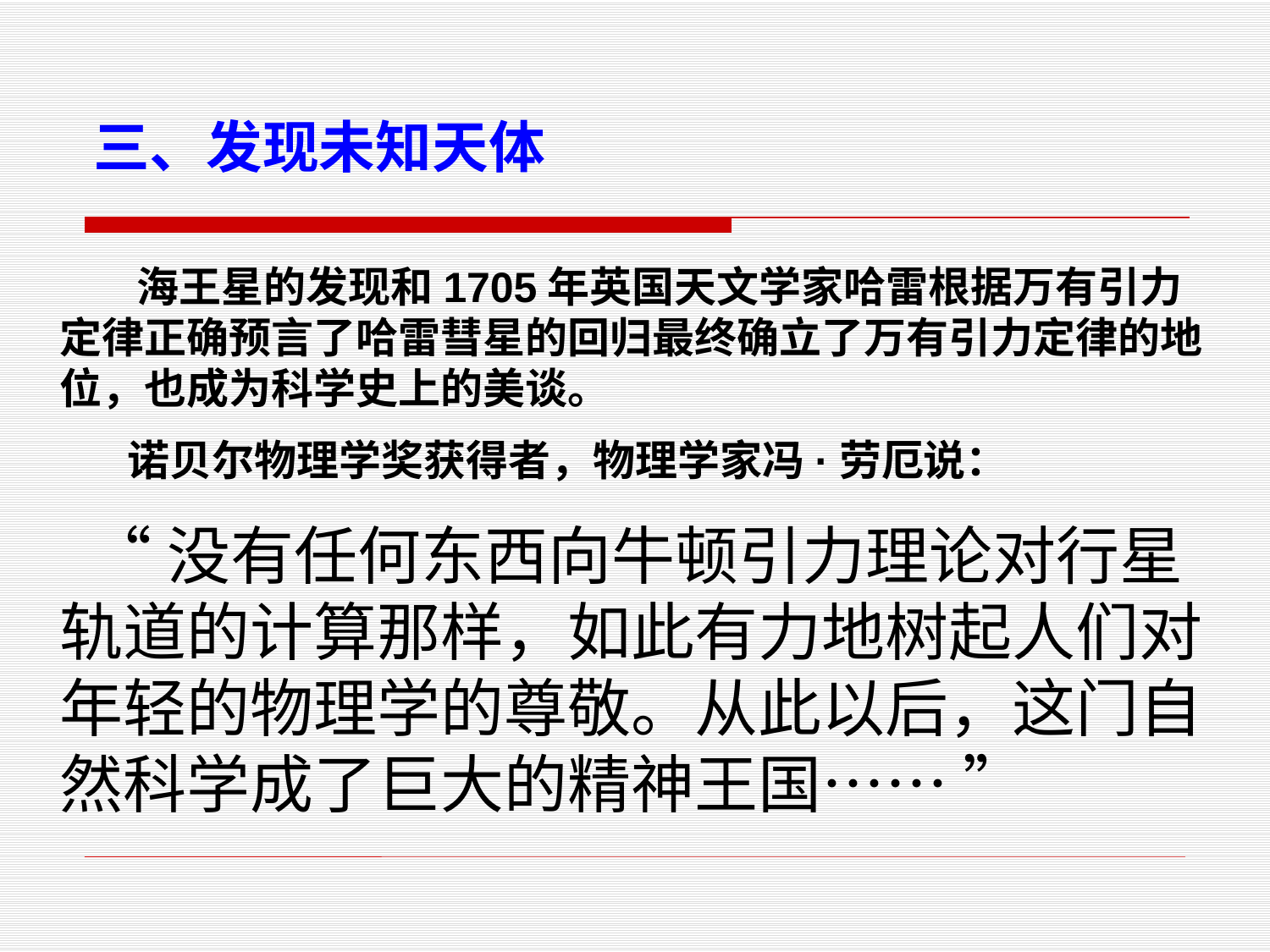

三、发现未知天体
       海王星的发现和1705年英国天文学家哈雷根据万有引力定律正确预言了哈雷彗星的回归最终确立了万有引力定律的地位，也成为科学史上的美谈。
      诺贝尔物理学奖获得者，物理学家冯·劳厄说：
  “没有任何东西向牛顿引力理论对行星轨道的计算那样，如此有力地树起人们对年轻的物理学的尊敬。从此以后，这门自然科学成了巨大的精神王国…… ”